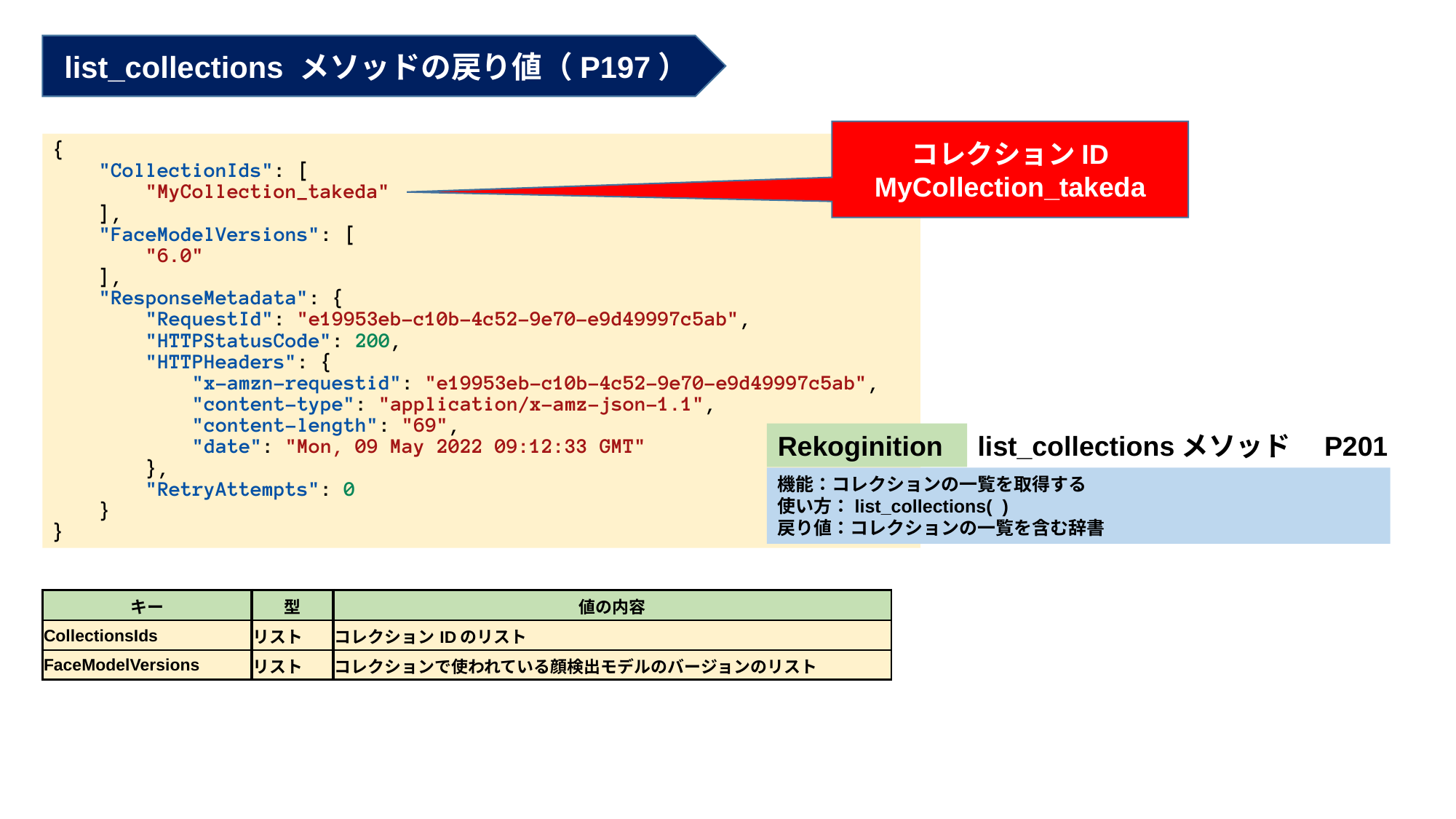

list_collections メソッドの戻り値（P197）
コレクションID
MyCollection_takeda
{
    "CollectionIds": [
        "MyCollection_takeda"
    ],
    "FaceModelVersions": [
        "6.0"
    ],
    "ResponseMetadata": {
        "RequestId": "e19953eb-c10b-4c52-9e70-e9d49997c5ab",
        "HTTPStatusCode": 200,
        "HTTPHeaders": {
            "x-amzn-requestid": "e19953eb-c10b-4c52-9e70-e9d49997c5ab",
            "content-type": "application/x-amz-json-1.1",
            "content-length": "69",
            "date": "Mon, 09 May 2022 09:12:33 GMT"
        },
        "RetryAttempts": 0
    }
}
Rekoginition
list_collectionsメソッド　P201
機能：コレクションの一覧を取得する
使い方：list_collections(  )
戻り値：コレクションの一覧を含む辞書
| キー | 型 | 値の内容 |
| --- | --- | --- |
| CollectionsIds | リスト | コレクションIDのリスト |
| FaceModelVersions | リスト | コレクションで使われている顔検出モデルのバージョンのリスト |